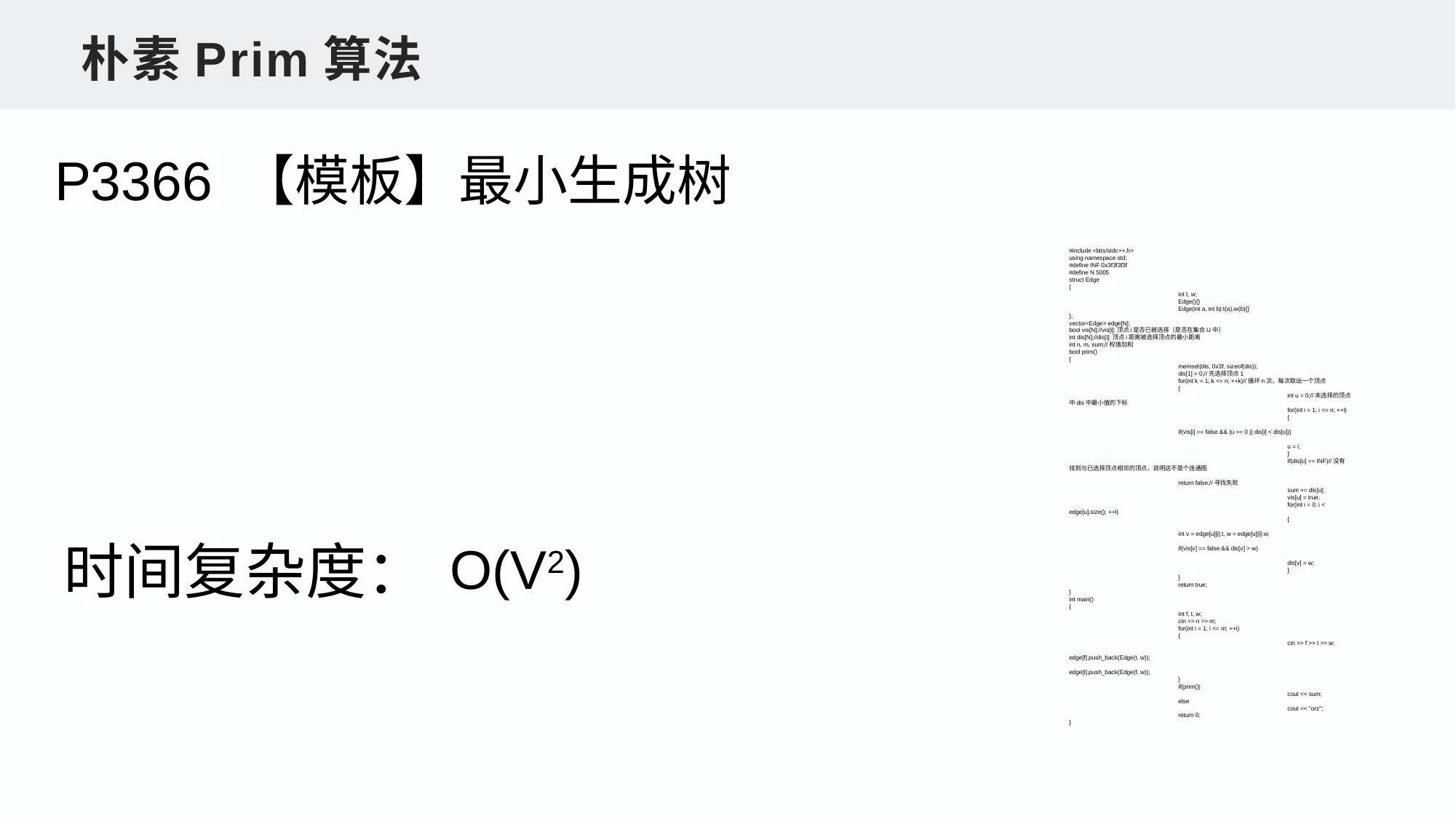

朴素Prim算法
P3366 【模板】最小生成树
#include <bits/stdc++.h>
using namespace std;
#define INF 0x3f3f3f3f
#define N 5005
struct Edge
{
	int t, w;
	Edge(){}
	Edge(int a, int b):t(a),w(b){}
};
vector<Edge> edge[N];
bool vis[N];//vis[i]:顶点i是否已被选择（是否在集合U中）
int dis[N];//dis[i]:顶点i距离被选择顶点的最小距离
int n, m, sum;//权值加和
bool prim()
{
	memset(dis, 0x3f, sizeof(dis));
	dis[1] = 0;//先选择顶点1
	for(int k = 1; k <= n; ++k)//循环n次，每次取出一个顶点
	{
		int u = 0;//未选择的顶点中dis中最小值的下标
		for(int i = 1; i <= n; ++i)
		{
			if(vis[i] == false && (u == 0 || dis[i] < dis[u]))
				u = i;
		}
		if(dis[u] == INF)//没有找到与已选择顶点相邻的顶点，说明这不是个连通图
			return false;//寻找失败
		sum += dis[u];
		vis[u] = true;
		for(int i = 0; i < edge[u].size(); ++i)
		{
			int v = edge[u][i].t, w = edge[u][i].w;
			if(vis[v] == false && dis[v] > w)
				dis[v] = w;
		}
	}
	return true;
}
int main()
{
	int f, t, w;
	cin >> n >> m;
	for(int i = 1; i <= m; ++i)
	{
		cin >> f >> t >> w;
		edge[f].push_back(Edge(t, w));
		edge[t].push_back(Edge(f, w));
	}
	if(prim())
		cout << sum;
	else
		cout << "orz";
	return 0;
}
时间复杂度：
O(V2)
21